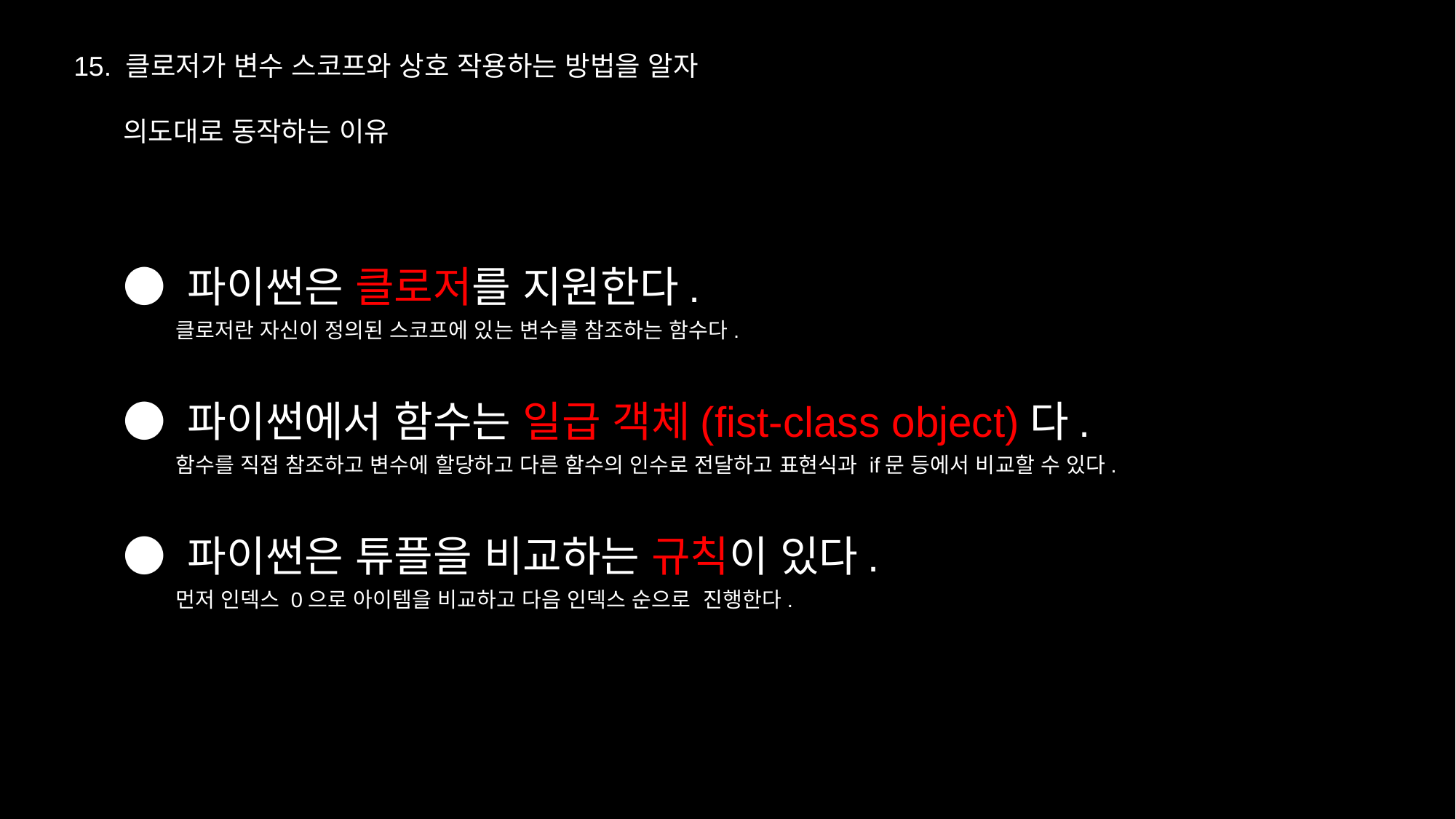

15. 클로저가 변수 스코프와 상호 작용하는 방법을 알자
의도대로 동작하는 이유
● 파이썬은 클로저를 지원한다.
      클로저란 자신이 정의된 스코프에 있는 변수를 참조하는 함수다.

● 파이썬에서 함수는 일급 객체(fist-class object)다.
      함수를 직접 참조하고 변수에 할당하고 다른 함수의 인수로 전달하고 표현식과 if문 등에서 비교할 수 있다.

● 파이썬은 튜플을 비교하는 규칙이 있다.
      먼저 인덱스 0으로 아이템을 비교하고 다음 인덱스 순으로  진행한다.